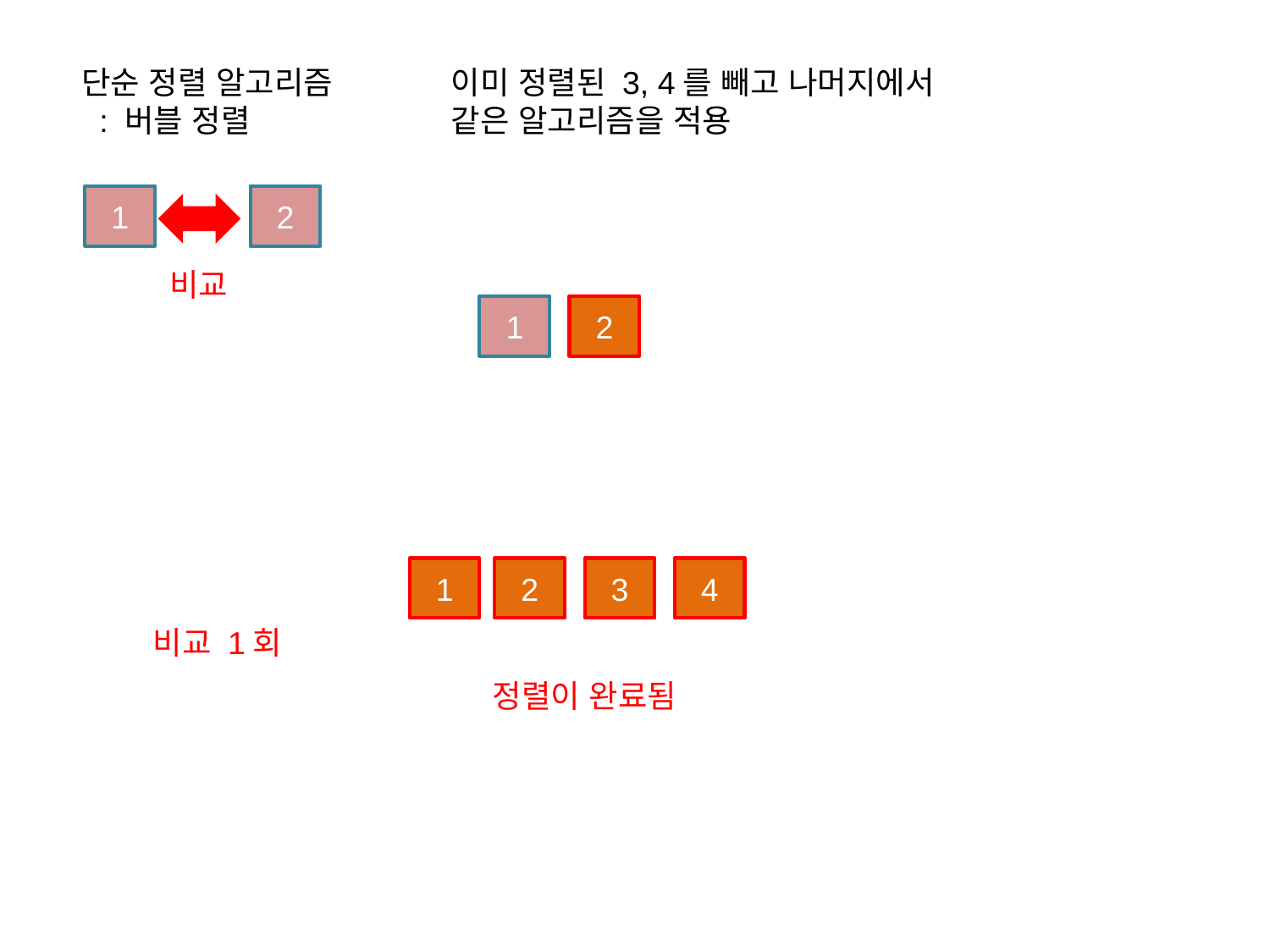

이미 정렬된 3, 4를 빼고 나머지에서
같은 알고리즘을 적용
단순 정렬 알고리즘
  : 버블 정렬
1
2

비교
1
2
1
2
3
4
비교 1회
정렬이 완료됨